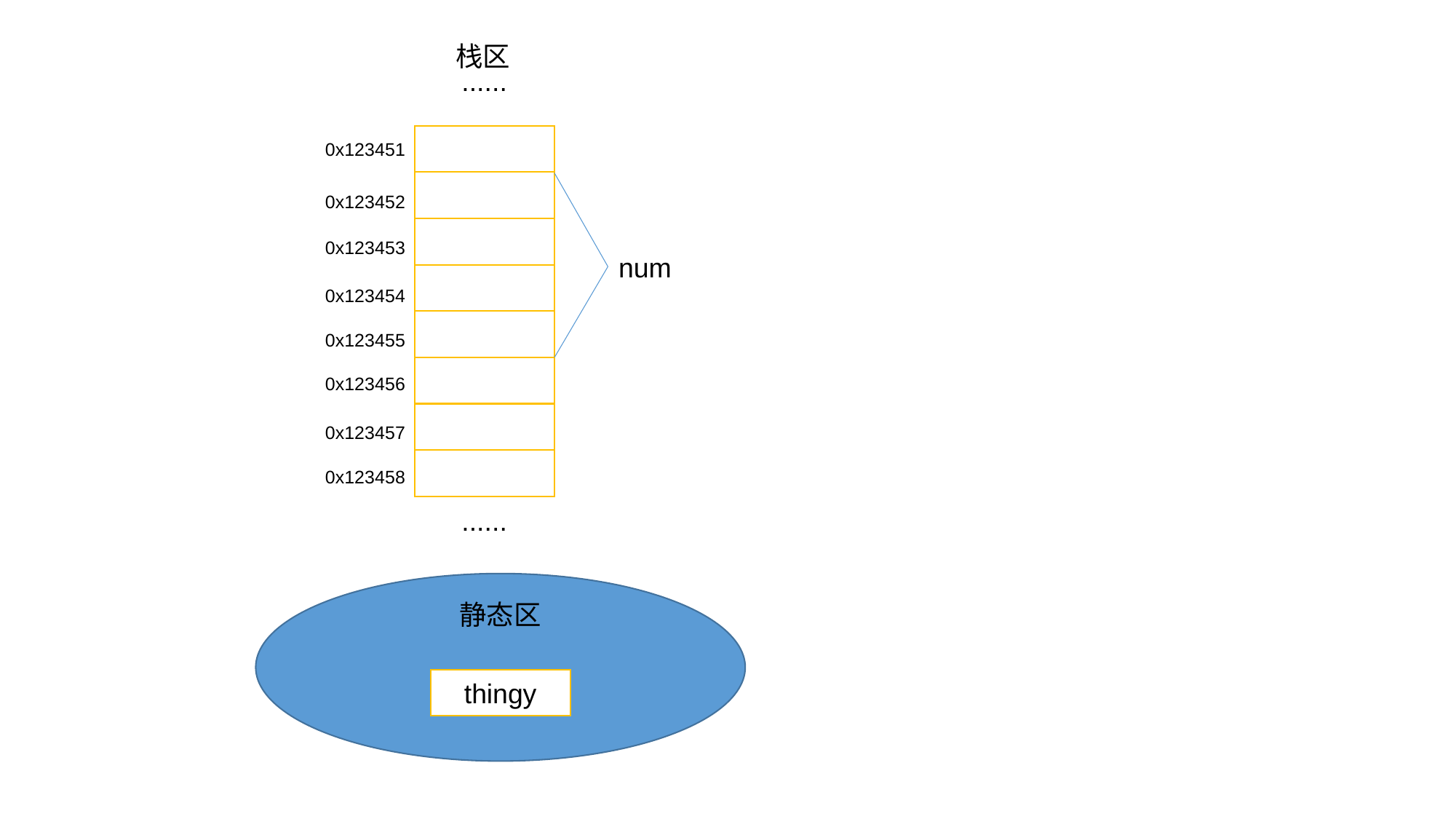

栈区
......

0x123451

0x123452

0x123453

0x123454

0x123455

0x123456

0x123457

0x123458
......
num

静态区
thingy